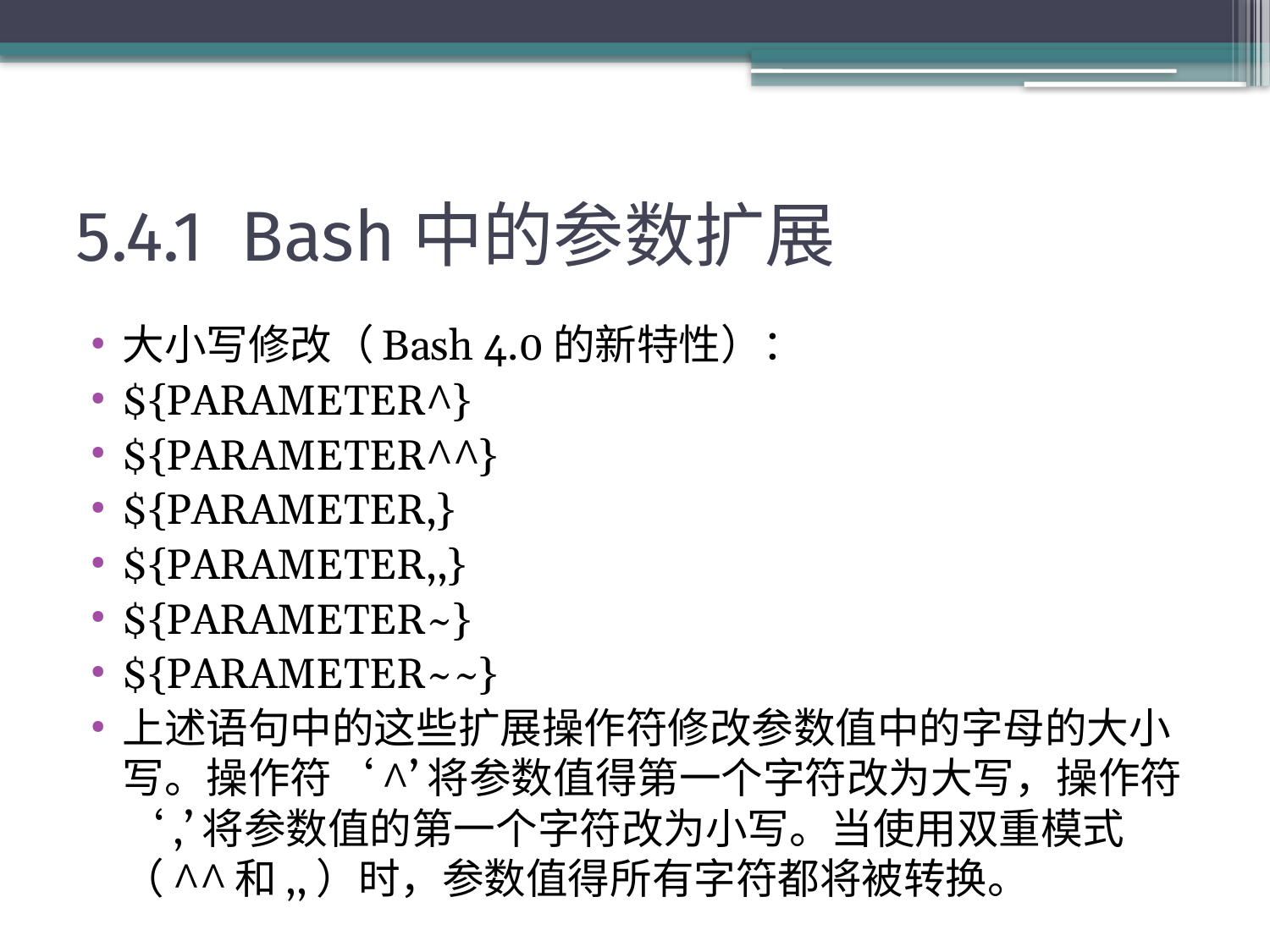

# 5.4.1  Bash中的参数扩展
大小写修改（Bash 4.0的新特性）：
${PARAMETER^}
${PARAMETER^^}
${PARAMETER,}
${PARAMETER,,}
${PARAMETER~}
${PARAMETER~~}
上述语句中的这些扩展操作符修改参数值中的字母的大小写。操作符‘^’将参数值得第一个字符改为大写，操作符‘,’将参数值的第一个字符改为小写。当使用双重模式（^^和,,）时，参数值得所有字符都将被转换。